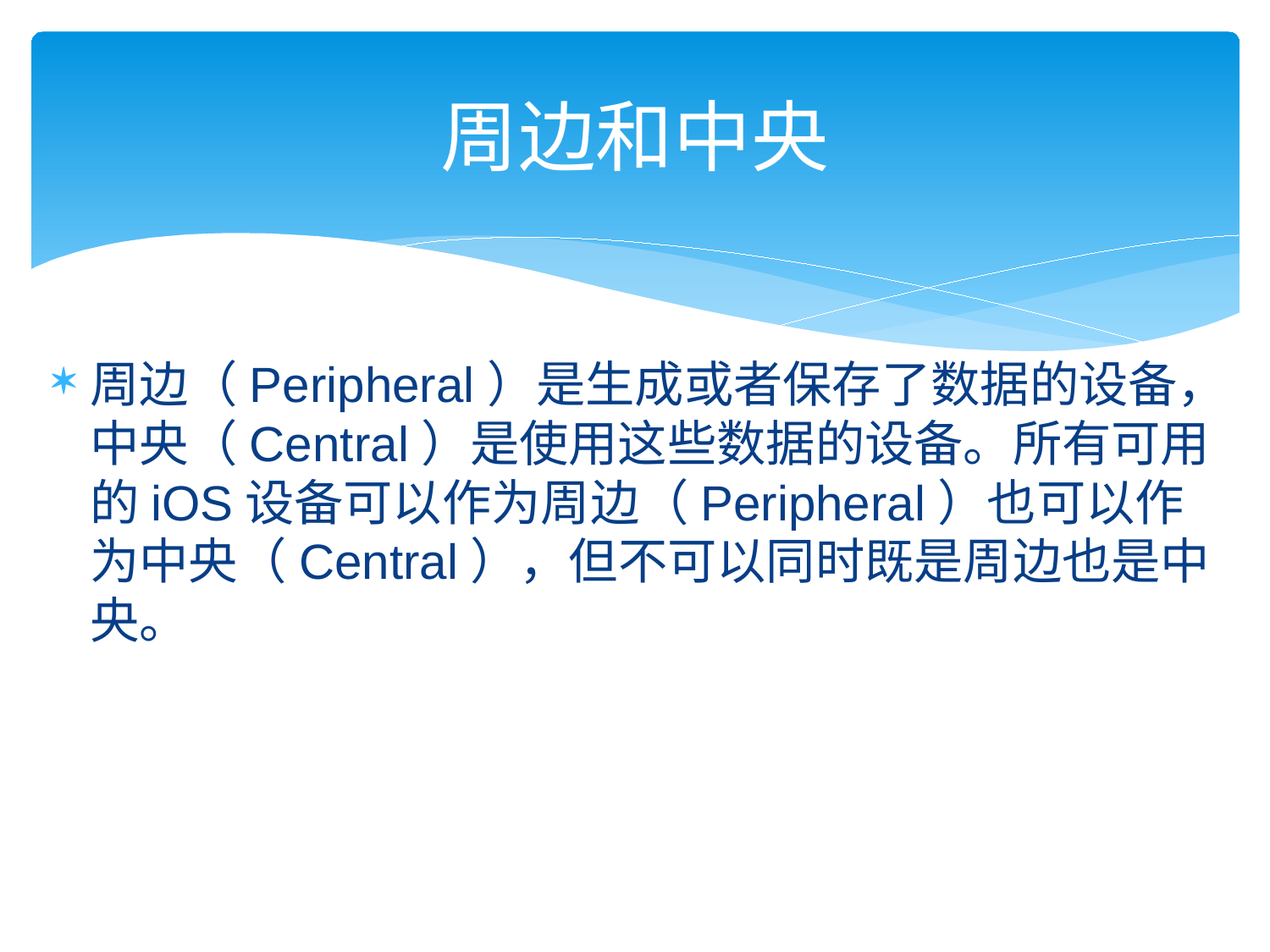

# 周边和中央
周边（Peripheral）是生成或者保存了数据的设备，中央（Central）是使用这些数据的设备。所有可用的iOS设备可以作为周边（Peripheral）也可以作为中央（Central），但不可以同时既是周边也是中央。